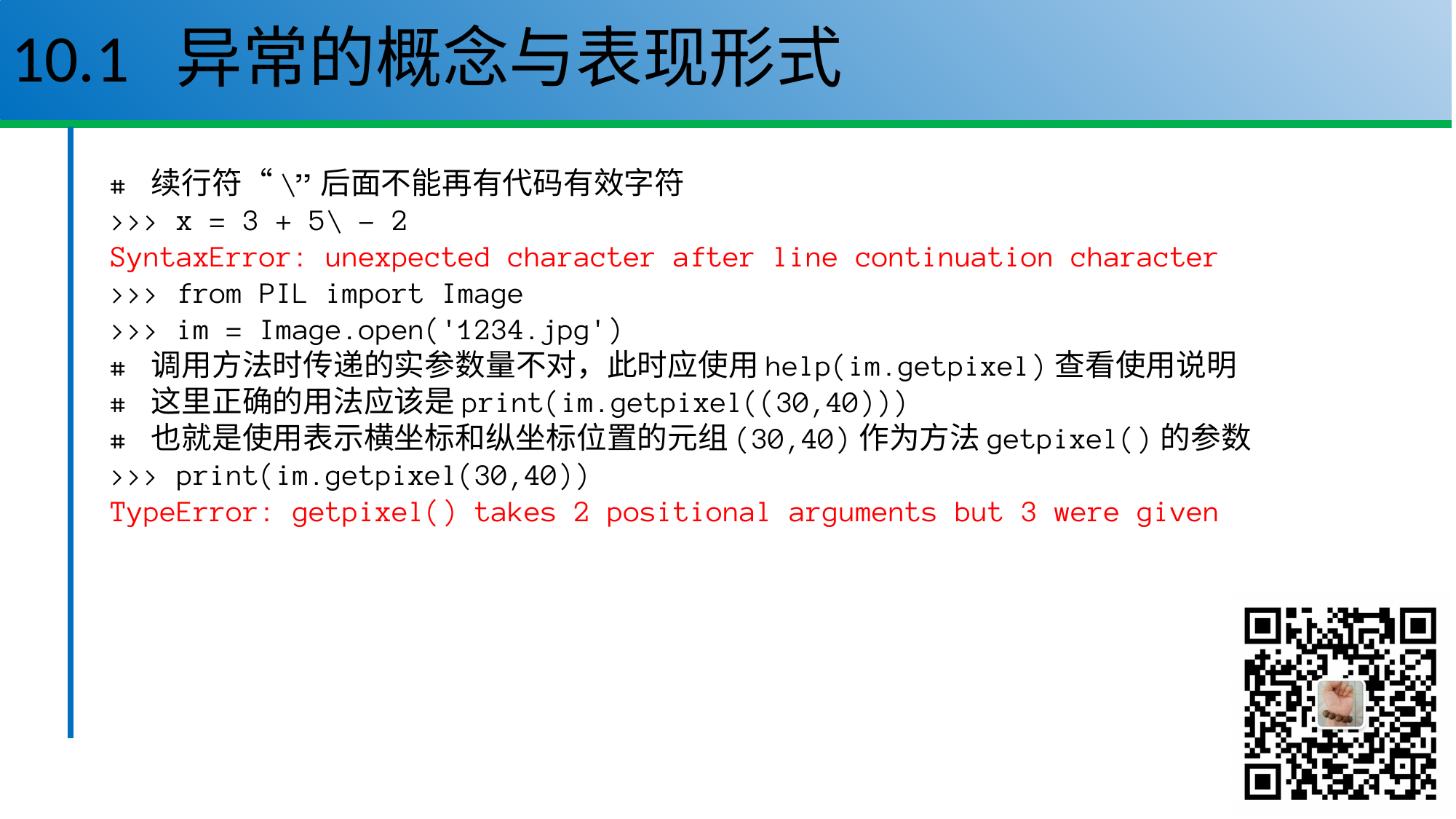

# 10.1  异常的概念与表现形式
# 续行符“\”后面不能再有代码有效字符
>>> x = 3 + 5\ - 2
SyntaxError: unexpected character after line continuation character
>>> from PIL import Image
>>> im = Image.open('1234.jpg')
# 调用方法时传递的实参数量不对，此时应使用help(im.getpixel)查看使用说明
# 这里正确的用法应该是print(im.getpixel((30,40)))
# 也就是使用表示横坐标和纵坐标位置的元组(30,40)作为方法getpixel()的参数
>>> print(im.getpixel(30,40))
TypeError: getpixel() takes 2 positional arguments but 3 were given

13